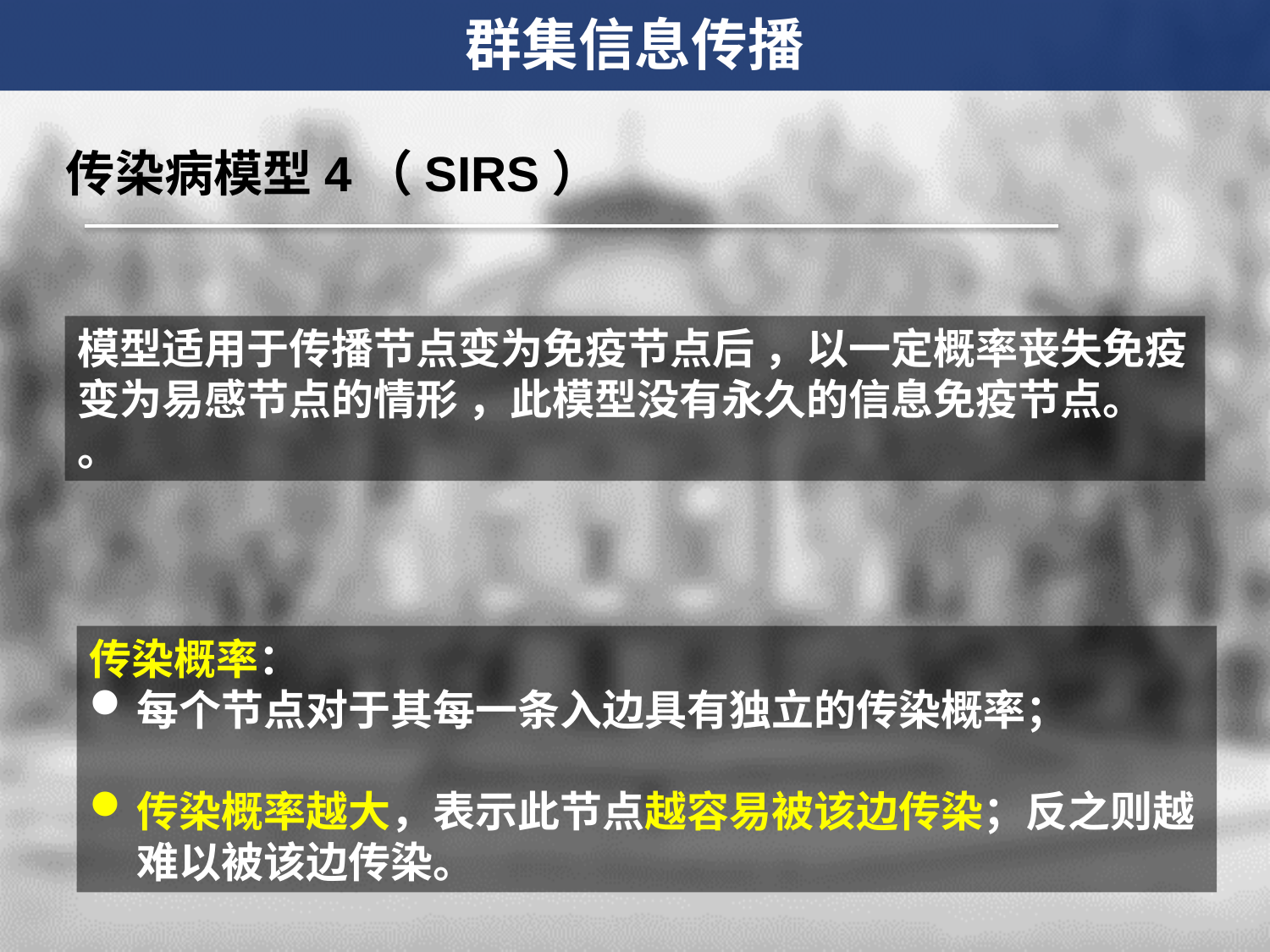

群集信息传播
传染病模型4（SIRS）
模型适用于传播节点变为免疫节点后 ，以一定概率丧失免疫变为易感节点的情形 ，此模型没有永久的信息免疫节点。
。
传染概率：
每个节点对于其每一条入边具有独立的传染概率；

传染概率越大，表示此节点越容易被该边传染；反之则越难以被该边传染。